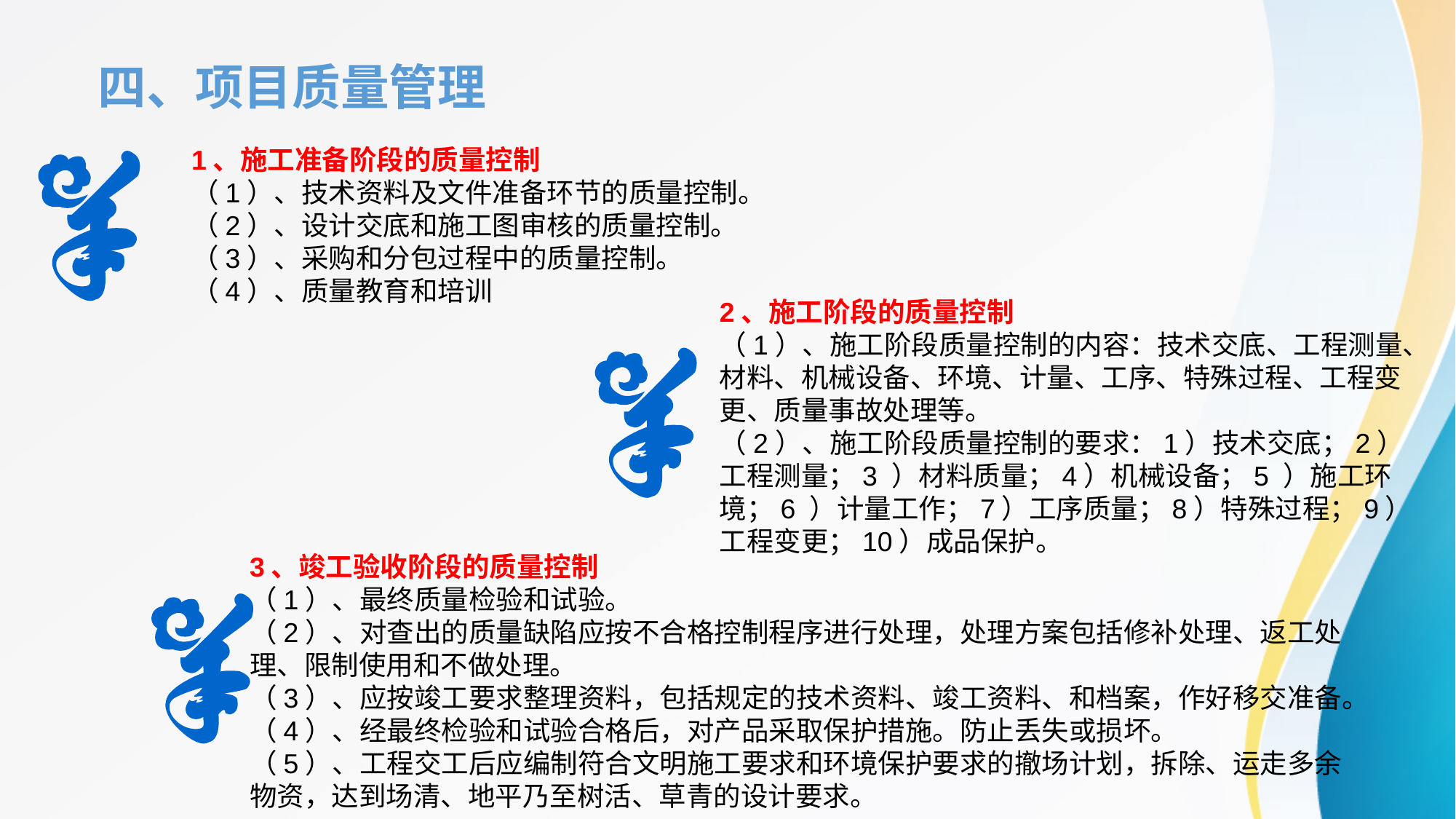

四、项目质量管理
1、施工准备阶段的质量控制
（1）、技术资料及文件准备环节的质量控制。
（2）、设计交底和施工图审核的质量控制。
（3）、采购和分包过程中的质量控制。
（4）、质量教育和培训

2、施工阶段的质量控制
（1）、施工阶段质量控制的内容：技术交底、工程测量、材料、机械设备、环境、计量、工序、特殊过程、工程变更、质量事故处理等。
（2）、施工阶段质量控制的要求：1）技术交底；2）工程测量；3 ）材料质量；4）机械设备；5 ）施工环境；6 ）计量工作；7）工序质量；8）特殊过程；9）工程变更；10）成品保护。

3、竣工验收阶段的质量控制
（1）、最终质量检验和试验。
（2）、对查出的质量缺陷应按不合格控制程序进行处理，处理方案包括修补处理、返工处理、限制使用和不做处理。
（3）、应按竣工要求整理资料，包括规定的技术资料、竣工资料、和档案，作好移交准备。
（4）、经最终检验和试验合格后，对产品采取保护措施。防止丢失或损坏。
（5）、工程交工后应编制符合文明施工要求和环境保护要求的撤场计划，拆除、运走多余物资，达到场清、地平乃至树活、草青的设计要求。